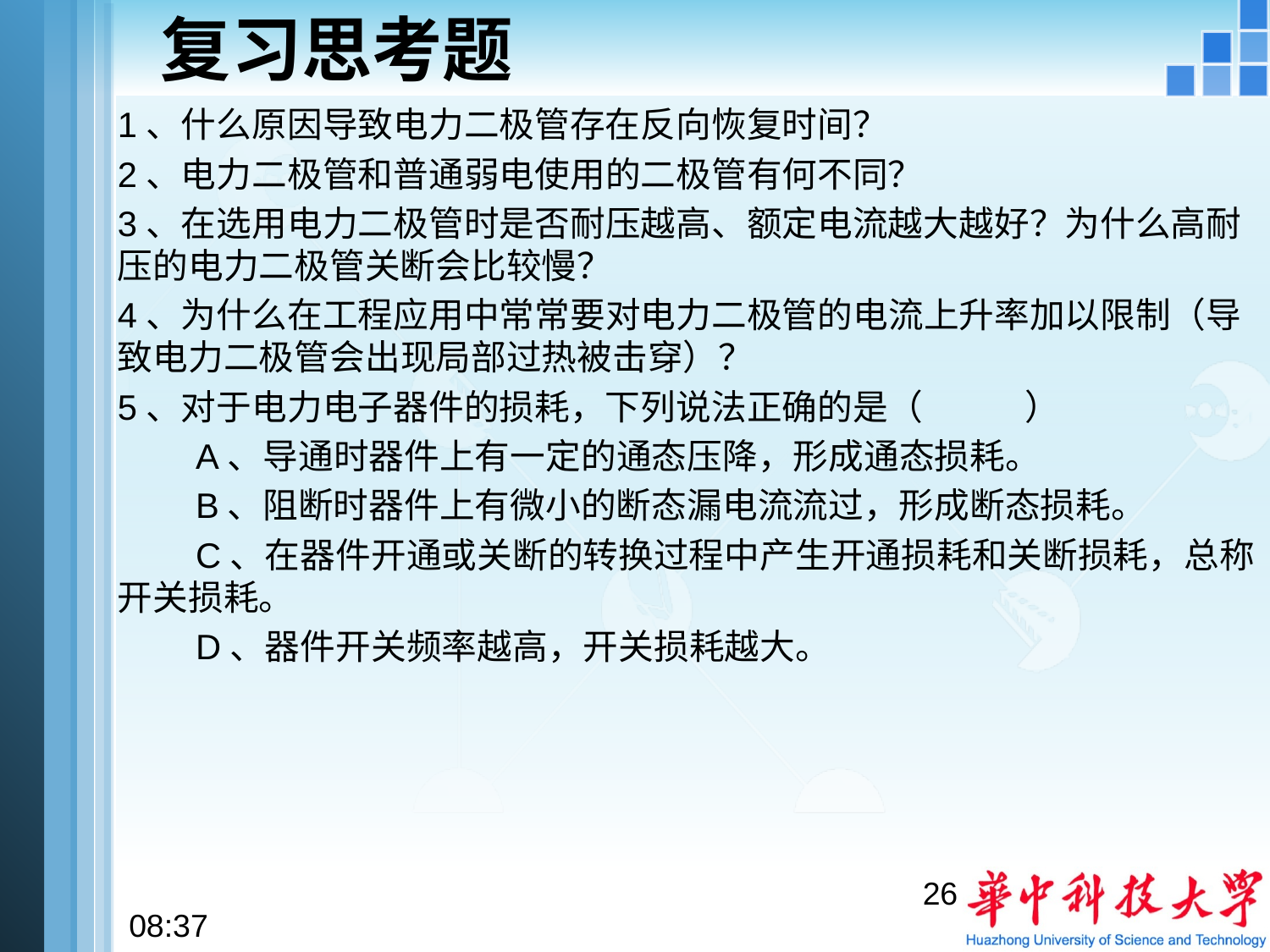

# 复习思考题
1、什么原因导致电力二极管存在反向恢复时间？
2、电力二极管和普通弱电使用的二极管有何不同？
3、在选用电力二极管时是否耐压越高、额定电流越大越好？为什么高耐压的电力二极管关断会比较慢？
4、为什么在工程应用中常常要对电力二极管的电流上升率加以限制（导致电力二极管会出现局部过热被击穿）？
5、对于电力电子器件的损耗，下列说法正确的是（             ）
        A、导通时器件上有一定的通态压降，形成通态损耗。
        B、阻断时器件上有微小的断态漏电流流过，形成断态损耗。
        C、在器件开通或关断的转换过程中产生开通损耗和关断损耗，总称开关损耗。
        D、器件开关频率越高，开关损耗越大。

26
08:37